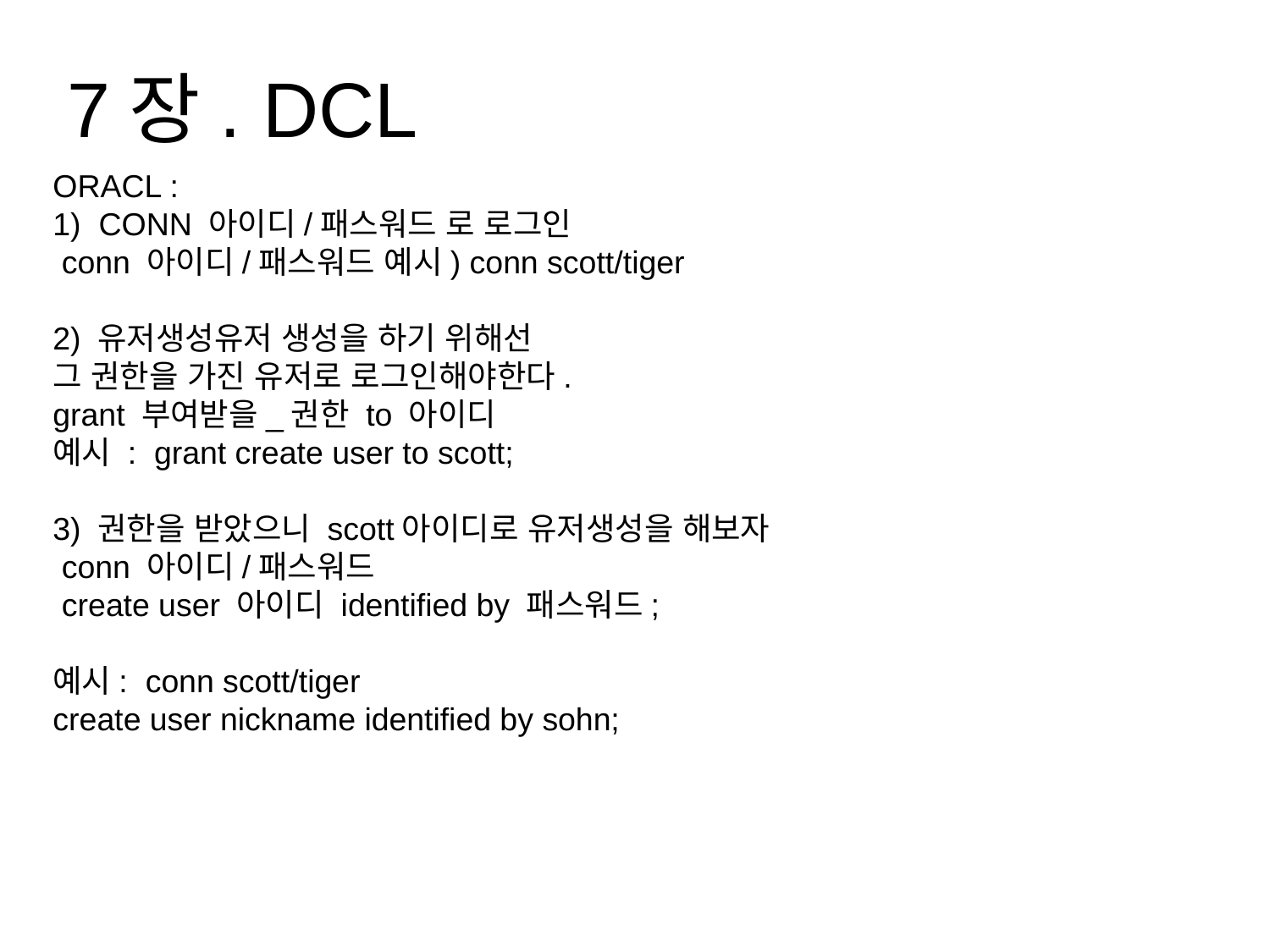

7장. DCL
ORACL :
1)  CONN 아이디/패스워드 로 로그인
 conn 아이디/패스워드 예시) conn scott/tiger

2) 유저생성유저 생성을 하기 위해선
그 권한을 가진 유저로 로그인해야한다.
grant 부여받을_권한 to 아이디
예시 :  grant create user to scott;

3) 권한을 받았으니 scott아이디로 유저생성을 해보자
 conn 아이디/패스워드
 create user 아이디 identified by 패스워드;

예시:  conn scott/tiger
create user nickname identified by sohn;